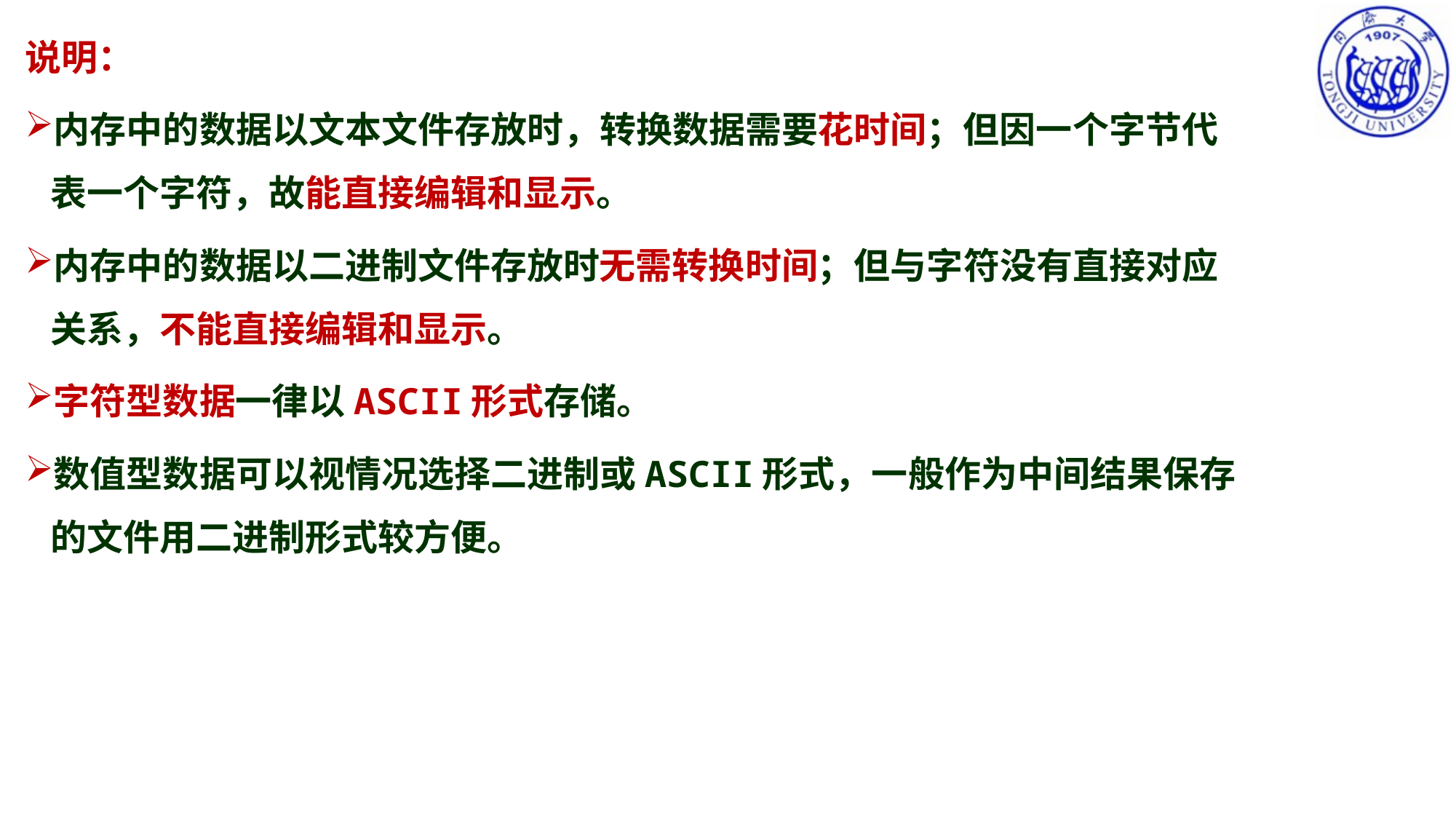

说明：
内存中的数据以文本文件存放时，转换数据需要花时间；但因一个字节代表一个字符，故能直接编辑和显示。
内存中的数据以二进制文件存放时无需转换时间；但与字符没有直接对应关系，不能直接编辑和显示。
字符型数据一律以ASCII形式存储。
数值型数据可以视情况选择二进制或ASCII形式，一般作为中间结果保存的文件用二进制形式较方便。